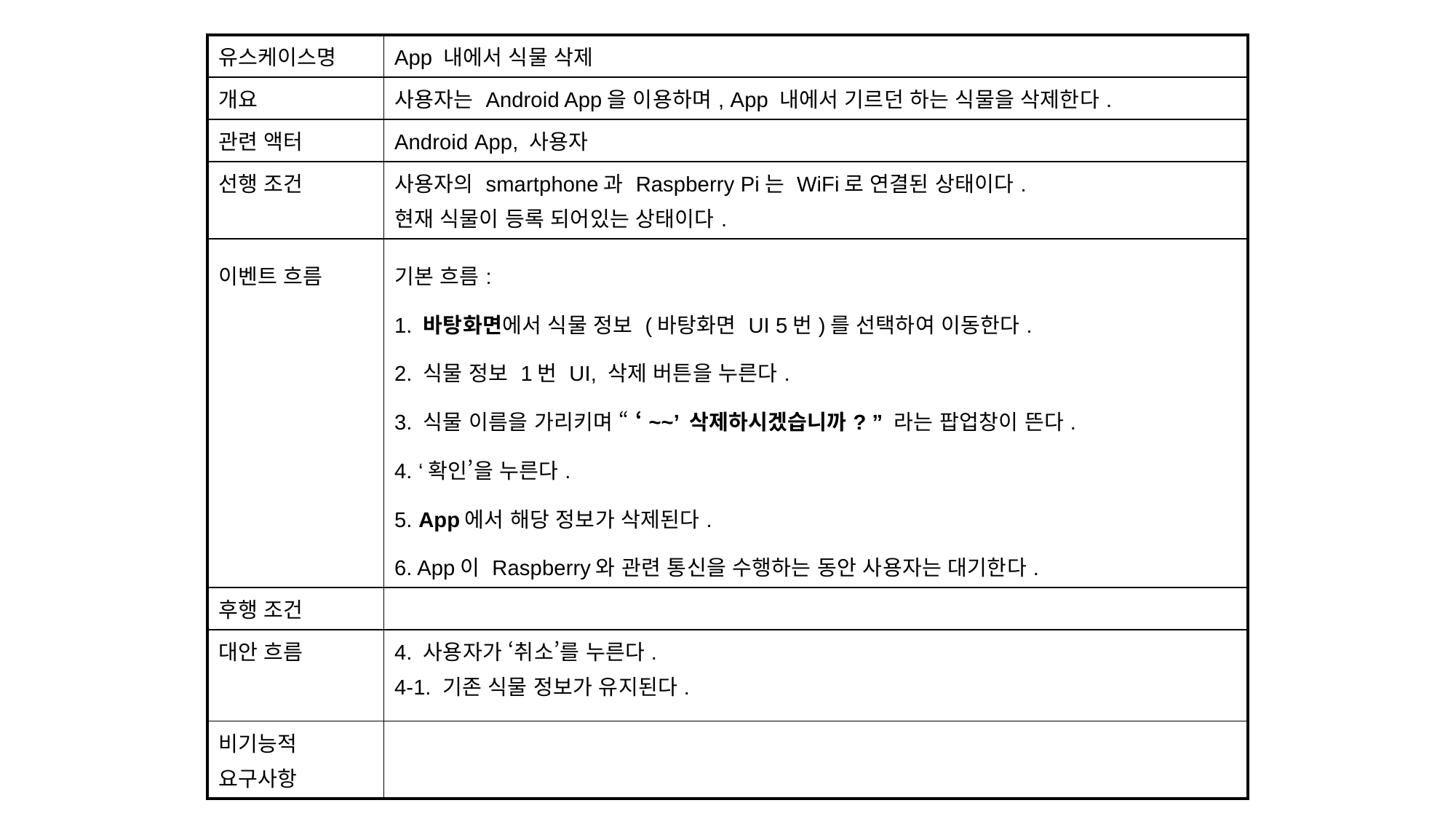

| 유스케이스명 | App 내에서 식물 삭제 |
| --- | --- |
| 개요 | 사용자는 Android App을 이용하며, App 내에서 기르던 하는 식물을 삭제한다. |
| 관련 액터 | Android App, 사용자 |
| 선행 조건 | 사용자의 smartphone과 Raspberry Pi는 WiFi로 연결된 상태이다. 현재 식물이 등록 되어있는 상태이다. |
| 이벤트 흐름 | 기본 흐름: 1. 바탕화면에서 식물 정보 (바탕화면 UI 5번)를 선택하여 이동한다. 2. 식물 정보 1번 UI, 삭제 버튼을 누른다. 3. 식물 이름을 가리키며 “ ‘~~’ 삭제하시겠습니까? ” 라는 팝업창이 뜬다. 4. ‘확인’을 누른다. 5. App에서 해당 정보가 삭제된다. 6. App이 Raspberry와 관련 통신을 수행하는 동안 사용자는 대기한다. |
| 후행 조건 |  |
| 대안 흐름 | 4. 사용자가 ‘취소’를 누른다. 4-1. 기존 식물 정보가 유지된다. |
| 비기능적 요구사항 |  |